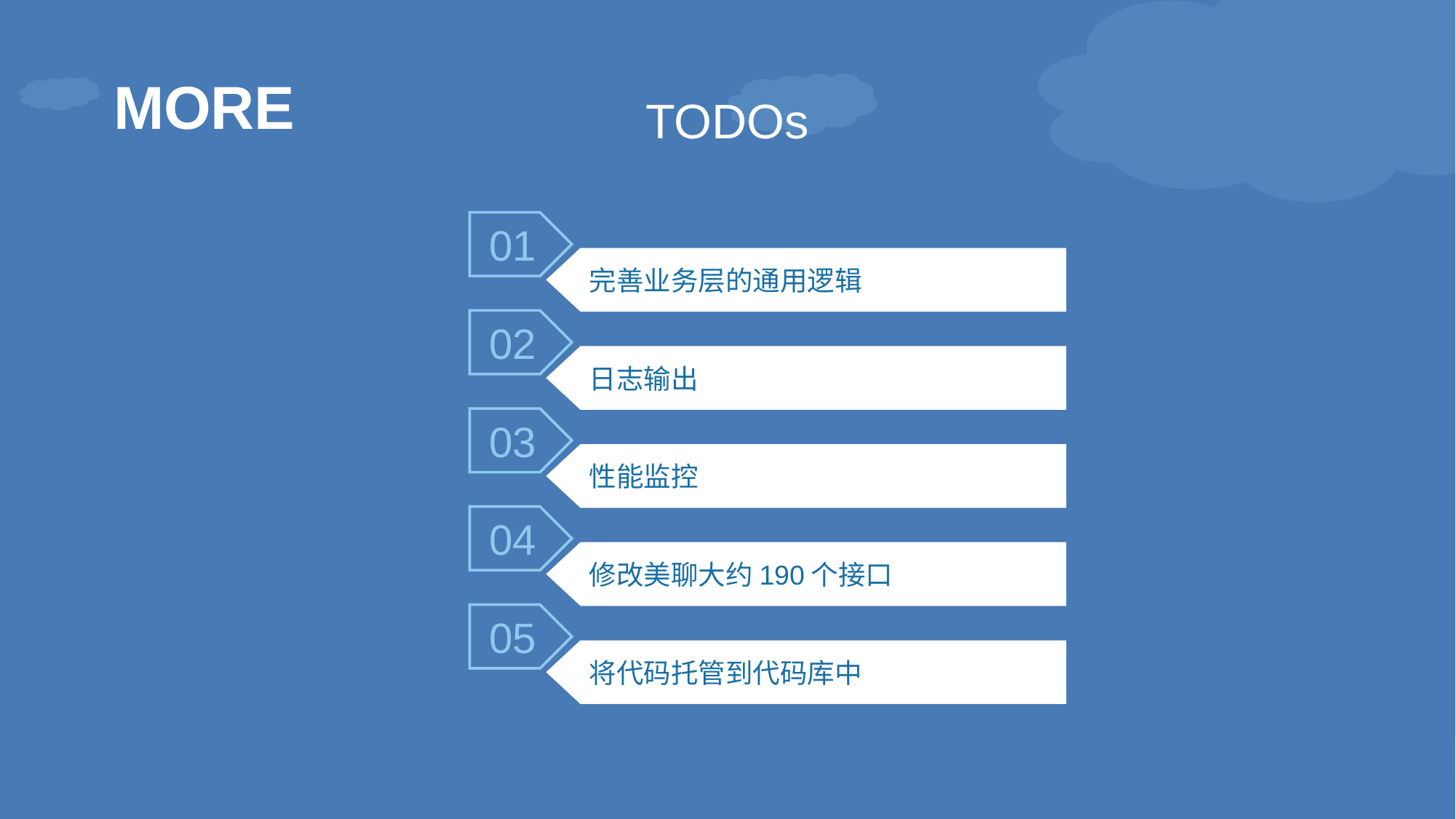

TODOs
MORE
01
完善业务层的通用逻辑
02
日志输出
03
性能监控
04
修改美聊大约190个接口
05
将代码托管到代码库中